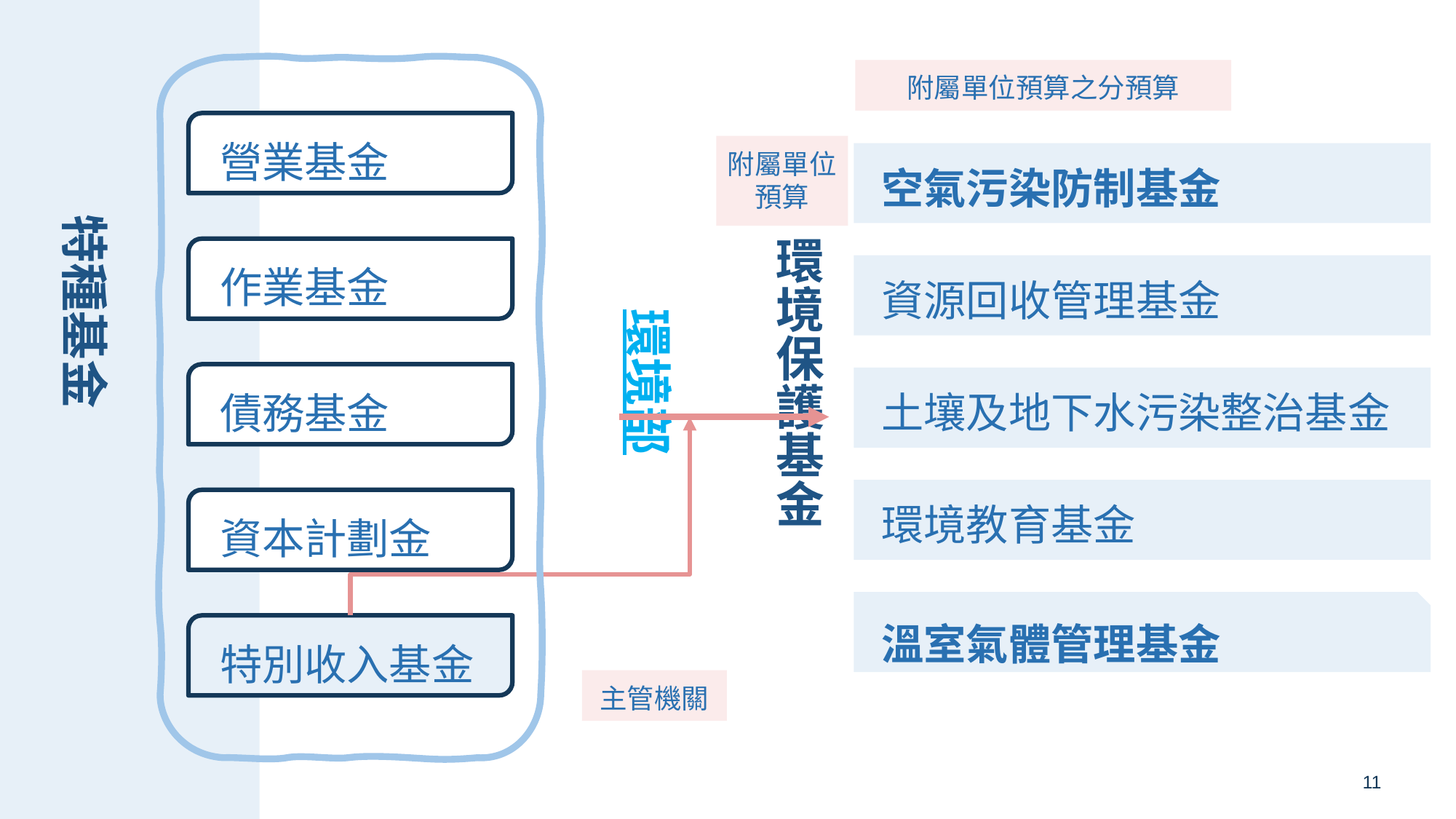

附屬單位預算之分預算
營業基金
附屬單位
預算
空氣污染防制基金
特種基金
環境保護基金
作業基金
資源回收管理基金
環境部
債務基金
土壤及地下水污染整治基金
環境教育基金
資本計劃金
溫室氣體管理基金
特別收入基金
主管機關